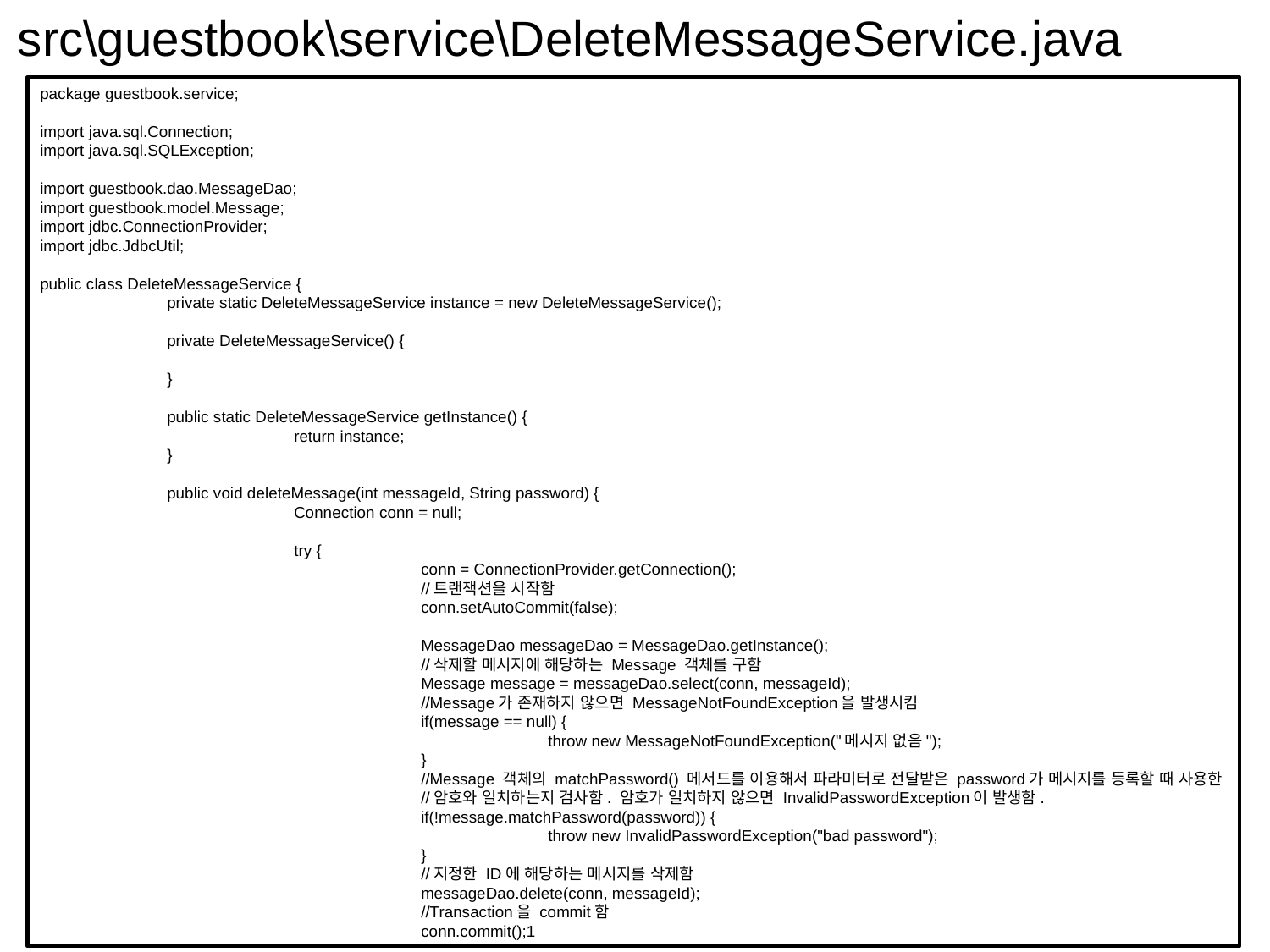

# src\guestbook\service\DeleteMessageService.java
package guestbook.service;

import java.sql.Connection;
import java.sql.SQLException;

import guestbook.dao.MessageDao;
import guestbook.model.Message;
import jdbc.ConnectionProvider;
import jdbc.JdbcUtil;

public class DeleteMessageService {
	private static DeleteMessageService instance = new DeleteMessageService();

	private DeleteMessageService() {

	}

	public static DeleteMessageService getInstance() {
		return instance;
	}

	public void deleteMessage(int messageId, String password) {
		Connection conn = null;

		try {
			conn = ConnectionProvider.getConnection();
			//트랜잭션을 시작함
			conn.setAutoCommit(false);

			MessageDao messageDao = MessageDao.getInstance();
			//삭제할 메시지에 해당하는 Message 객체를 구함
			Message message = messageDao.select(conn, messageId);
			//Message가 존재하지 않으면 MessageNotFoundException을 발생시킴
			if(message == null) {
				throw new MessageNotFoundException("메시지 없음");
			}
			//Message 객체의 matchPassword() 메서드를 이용해서 파라미터로 전달받은 password가 메시지를 등록할 때 사용한
			//암호와 일치하는지 검사함. 암호가 일치하지 않으면 InvalidPasswordException이 발생함.
			if(!message.matchPassword(password)) {
				throw new InvalidPasswordException("bad password");
			}
			//지정한 ID에 해당하는 메시지를 삭제함
			messageDao.delete(conn, messageId);
			//Transaction을 commit함
			conn.commit();1